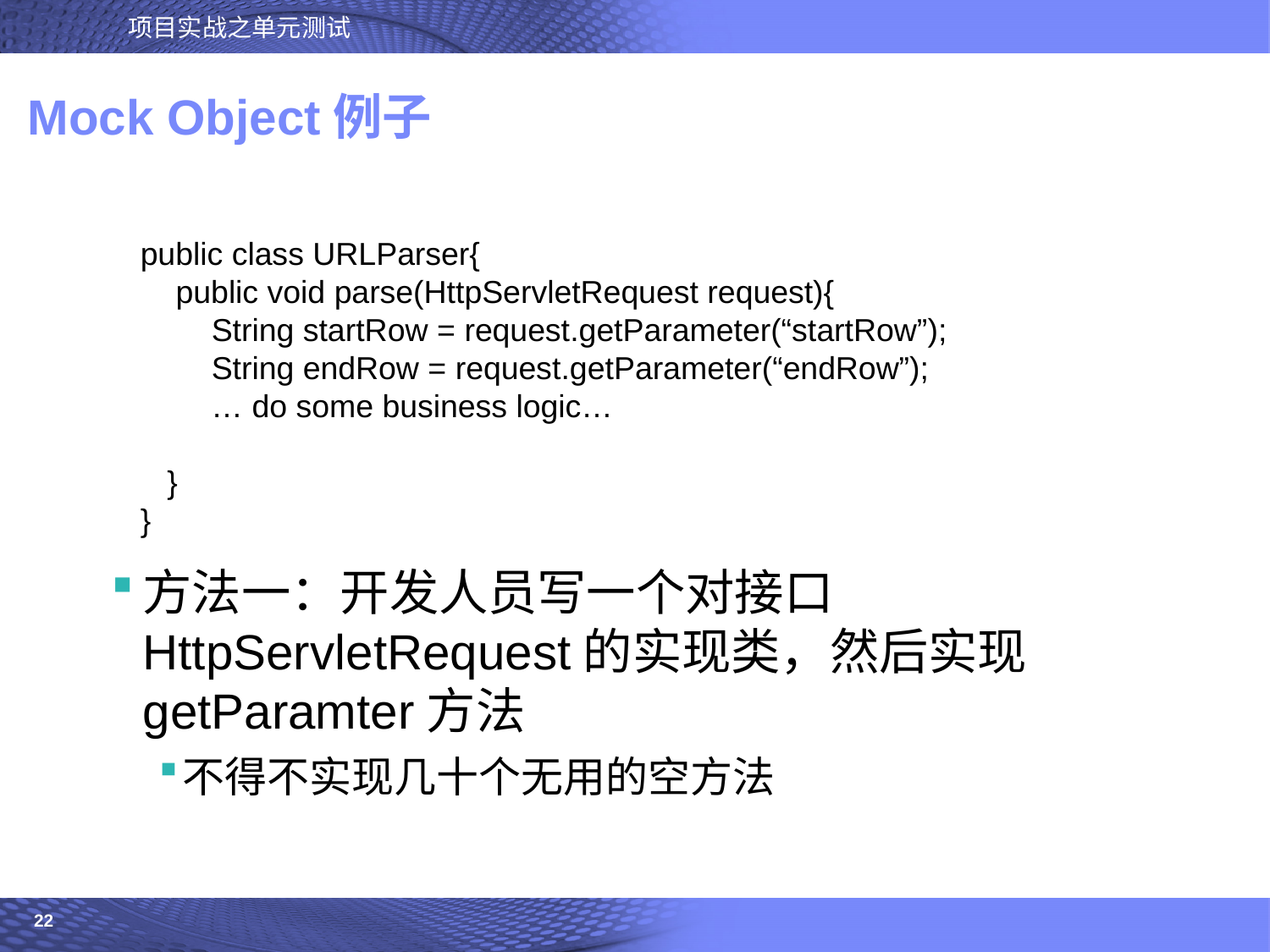

# Mock Object例子
public class URLParser{
    public void parse(HttpServletRequest request){
        String startRow = request.getParameter(“startRow”);
        String endRow = request.getParameter(“endRow”);
        … do some business logic…

   }
}

方法一：开发人员写一个对接口HttpServletRequest的实现类，然后实现getParamter方法
不得不实现几十个无用的空方法
22